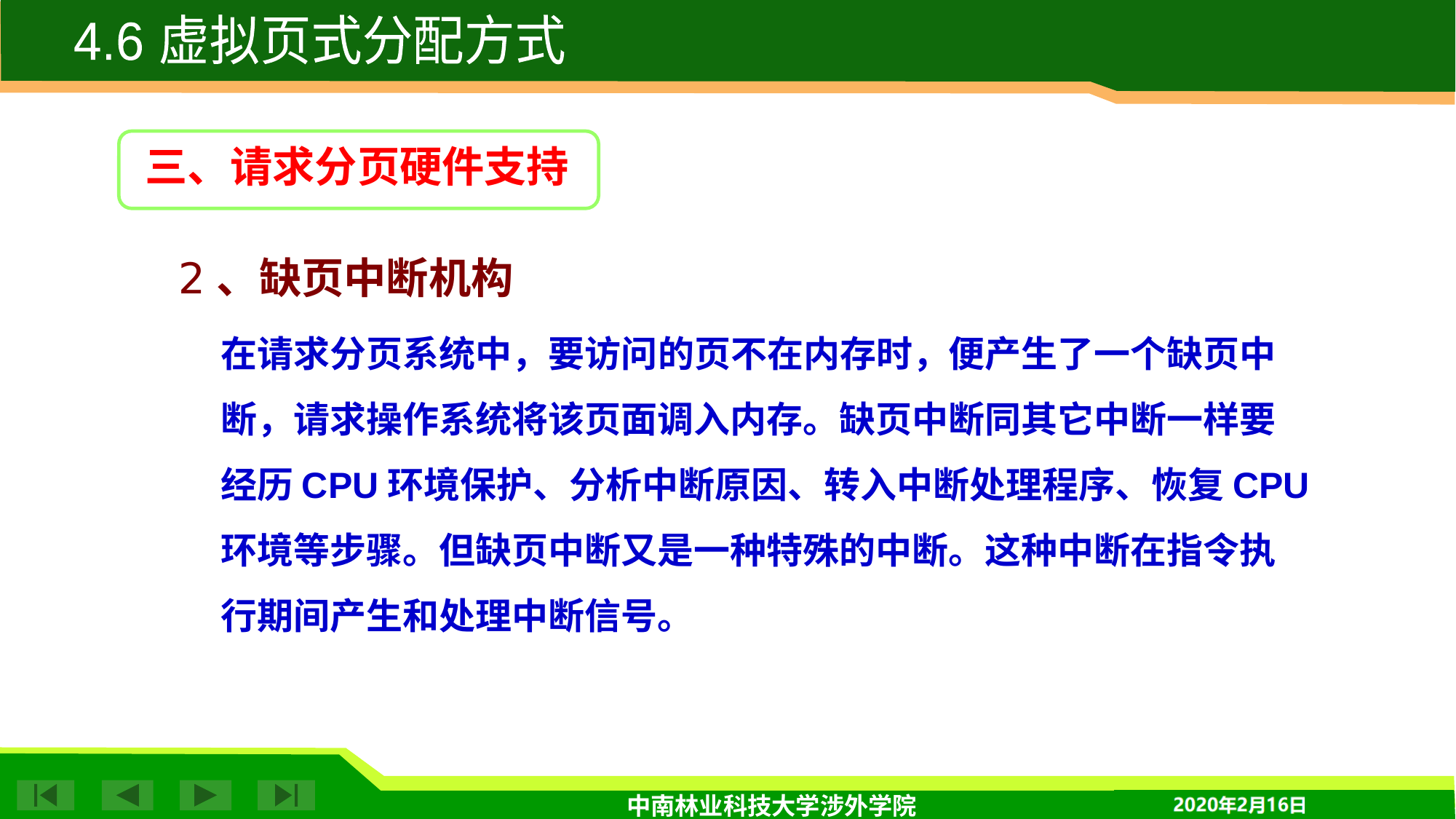

4.6 虚拟页式分配方式

三、请求分页硬件支持
2、缺页中断机构
    在请求分页系统中，要访问的页不在内存时，便产生了一个缺页中断，请求操作系统将该页面调入内存。缺页中断同其它中断一样要经历CPU环境保护、分析中断原因、转入中断处理程序、恢复CPU环境等步骤。但缺页中断又是一种特殊的中断。这种中断在指令执行期间产生和处理中断信号。